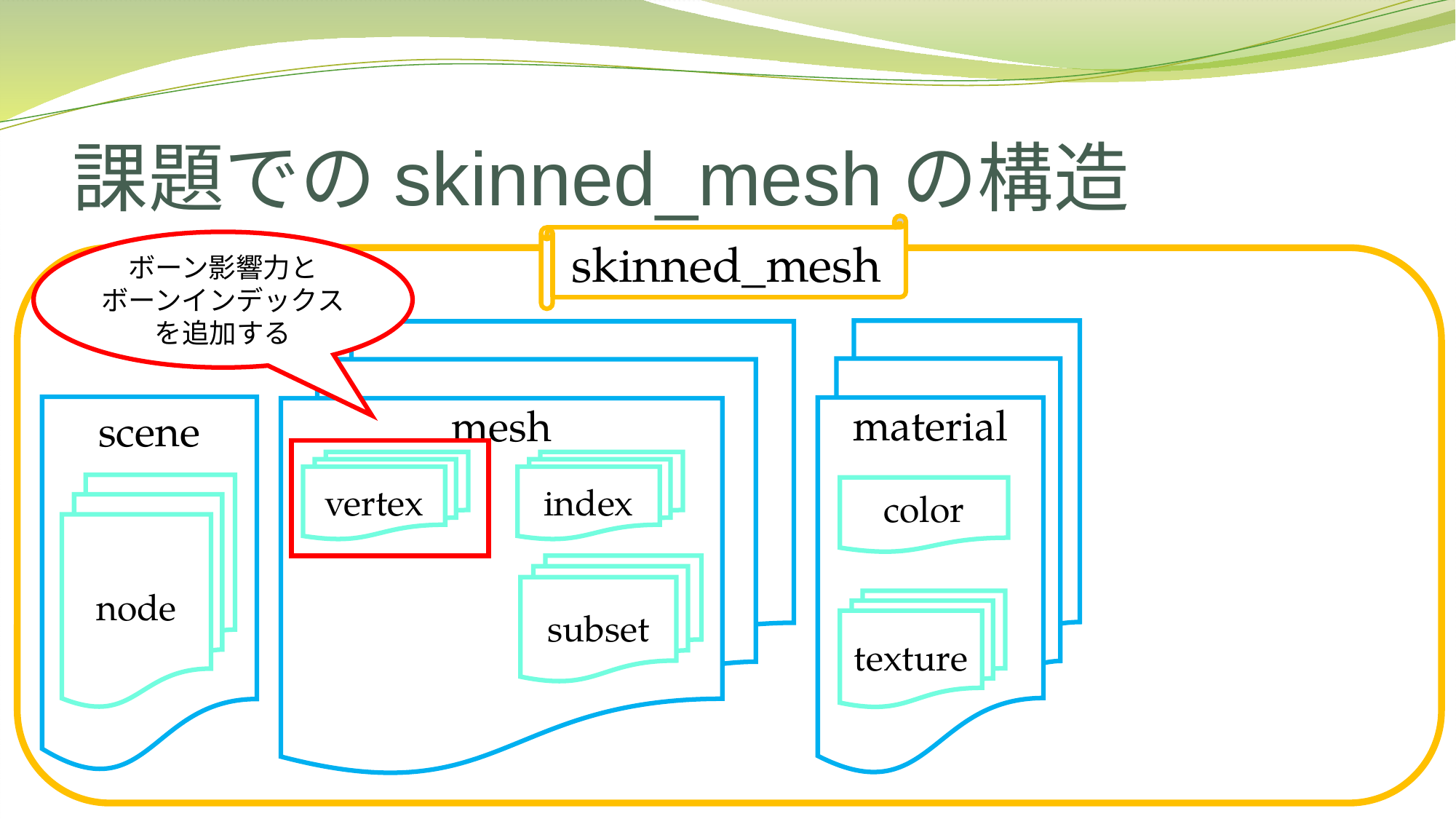

# 課題でのskinned_meshの構造
skinned_mesh
ボーン影響力と
ボーンインデックスを追加する

material

mesh

scene

vertex
index
node
color
subset
texture